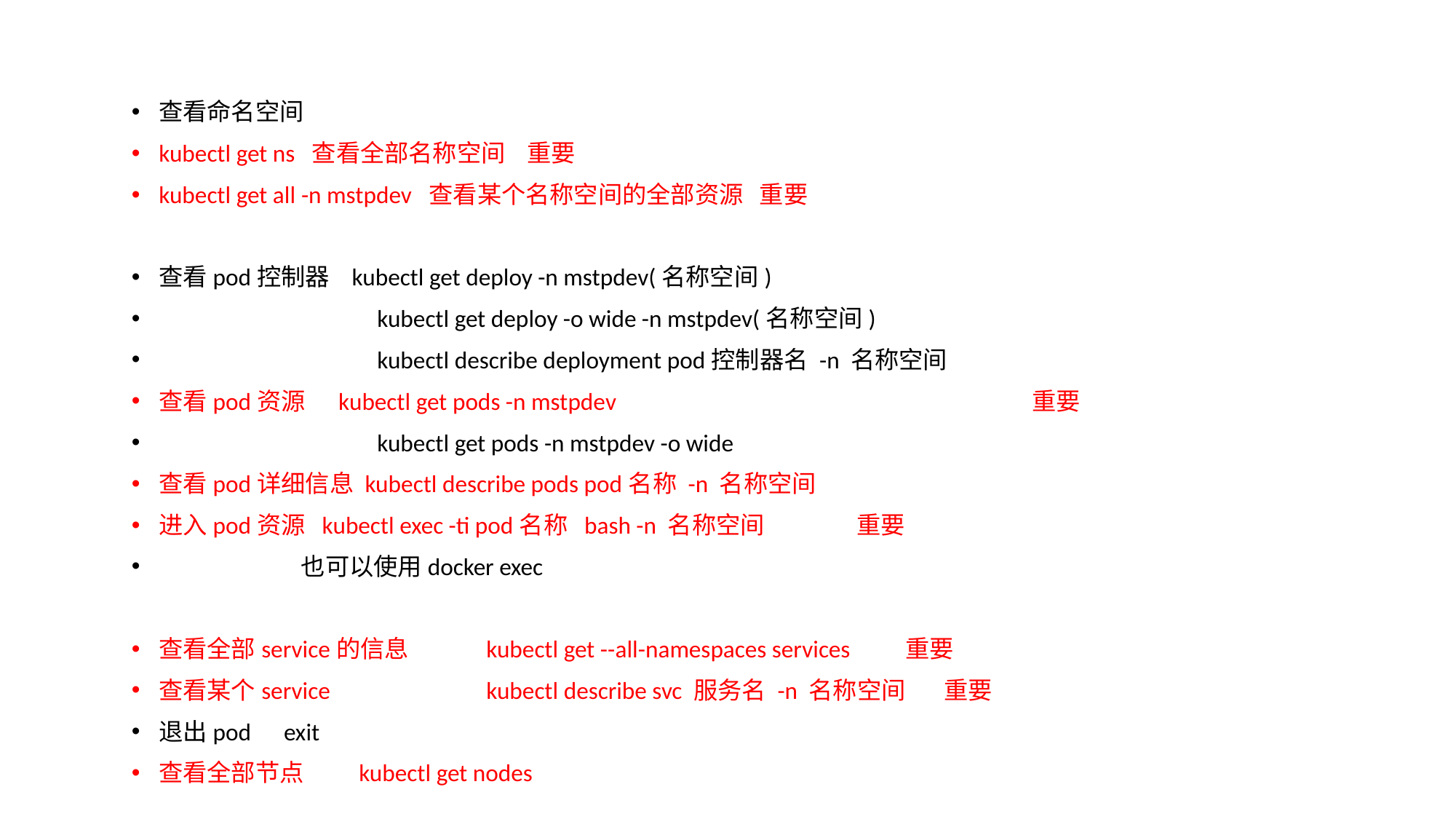

查看命名空间
kubectl get ns  查看全部名称空间    重要
kubectl get all -n mstpdev  查看某个名称空间的全部资源   重要

查看pod控制器   kubectl get deploy -n mstpdev(名称空间)
		kubectl get deploy -o wide -n mstpdev(名称空间)
		kubectl describe deployment pod控制器名 -n 名称空间
查看pod资源     kubectl get pods -n mstpdev				重要
		kubectl get pods -n mstpdev -o wide
查看pod详细信息 kubectl describe pods pod名称 -n 名称空间
进入pod资源  kubectl exec -ti pod名称  bash -n 名称空间                 重要
	     也可以使用docker exec

查看全部service的信息 	kubectl get --all-namespaces services         重要
查看某个service		kubectl describe svc 服务名 -n 名称空间       重要
退出pod      exit
查看全部节点         kubectl get nodes